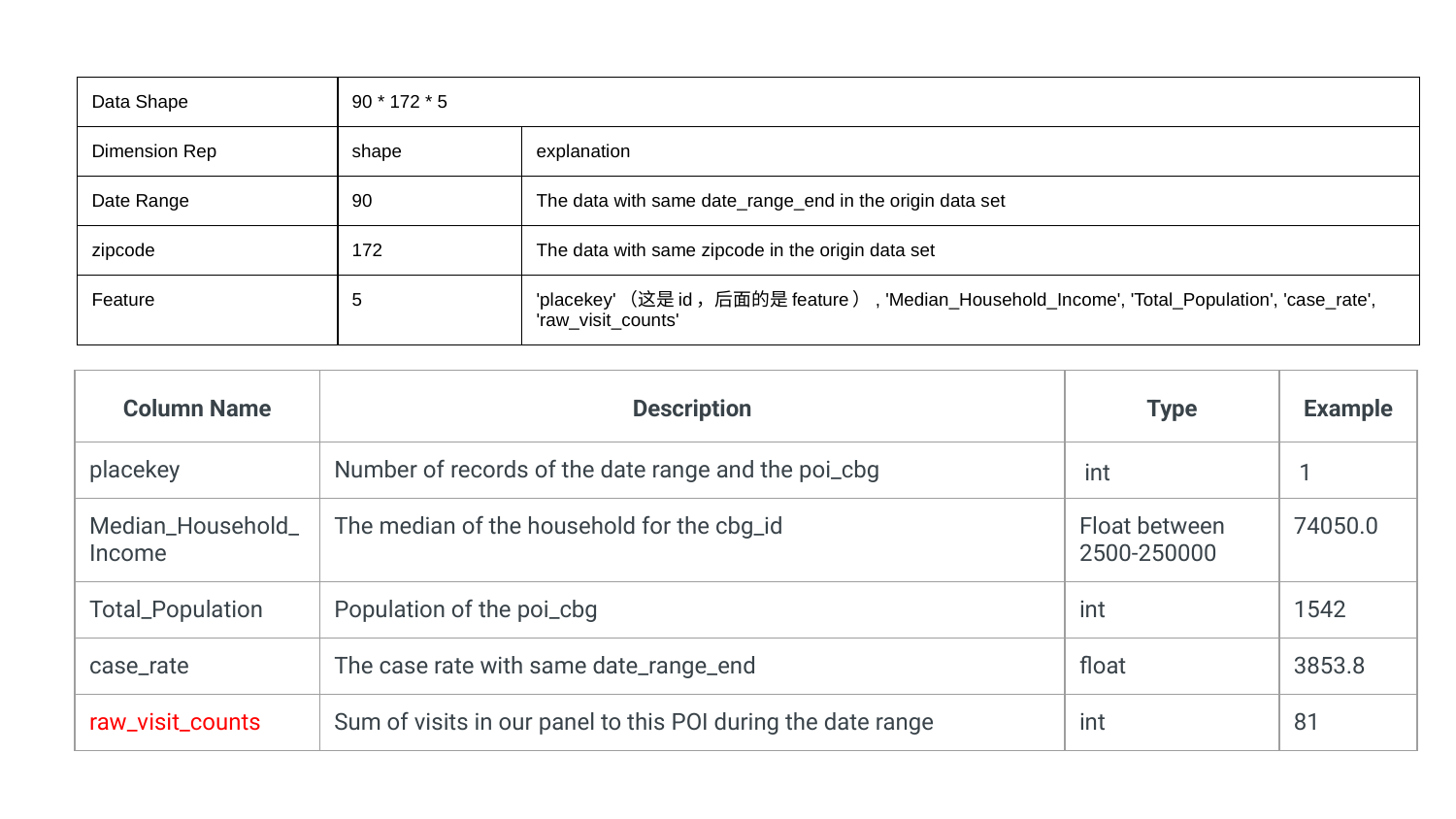

| Data Shape | 90 \* 172 \* 5 |  |
| --- | --- | --- |
| Dimension Rep | shape | explanation |
| Date Range | 90 | The data with same date\_range\_end in the origin data set |
| zipcode | 172 | The data with same zipcode in the origin data set |
| Feature | 5 | 'placekey'（这是id，后面的是feature）, 'Median\_Household\_Income', 'Total\_Population', 'case\_rate', 'raw\_visit\_counts' |
| Column Name | Description | Type | Example |
| --- | --- | --- | --- |
| placekey | Number of records of the date range and the poi\_cbg | int | 1 |
| Median\_Household\_Income | The median of the household for the cbg\_id | Float between 2500-250000 | 74050.0 |
| Total\_Population | Population of the poi\_cbg | int | 1542 |
| case\_rate | The case rate with same date\_range\_end | float | 3853.8 |
| raw\_visit\_counts | Sum of visits in our panel to this POI during the date range | int | 81 |